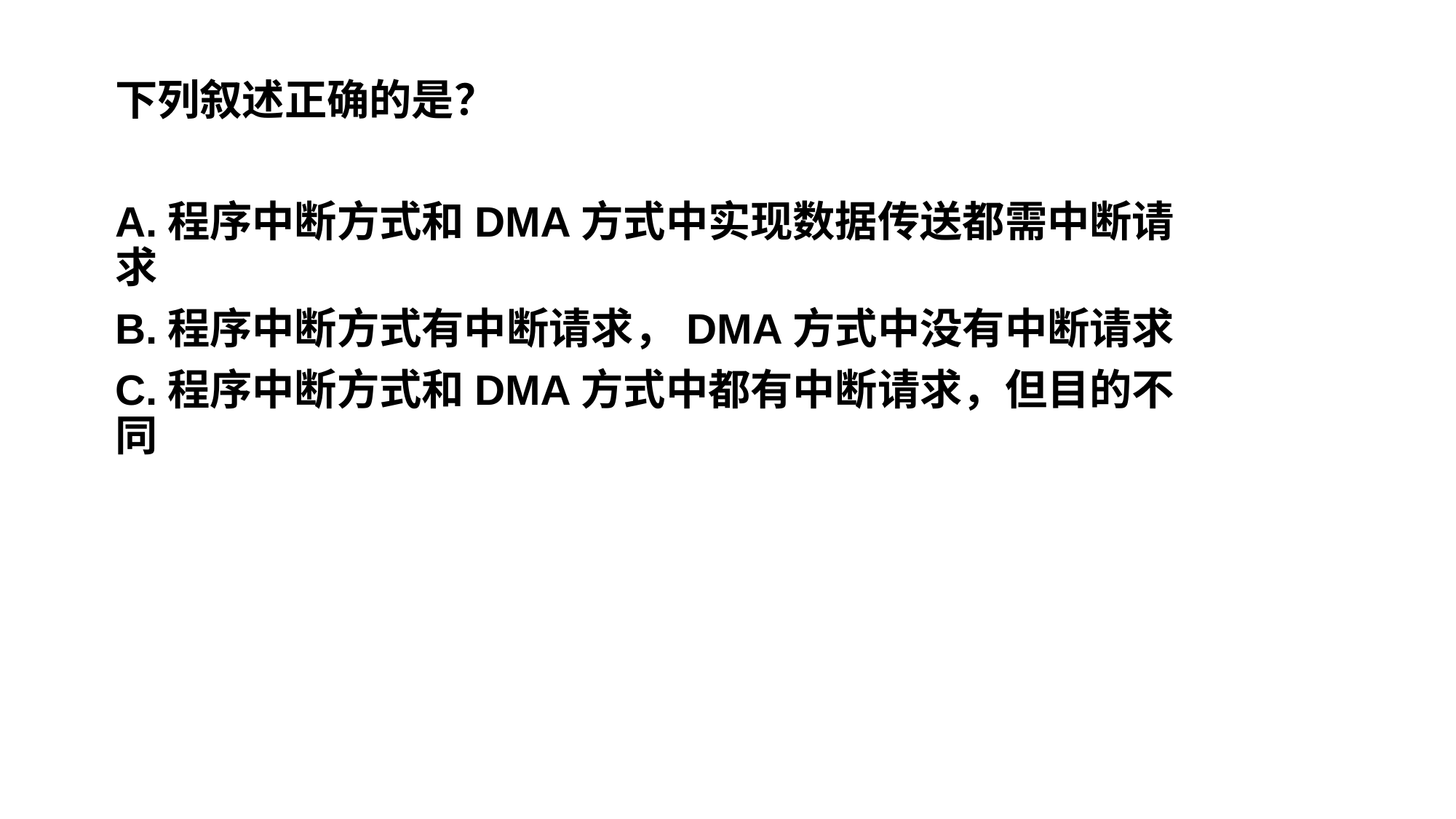

下列叙述正确的是？

A.程序中断方式和DMA方式中实现数据传送都需中断请求
B.程序中断方式有中断请求，DMA方式中没有中断请求
C.程序中断方式和DMA方式中都有中断请求，但目的不同